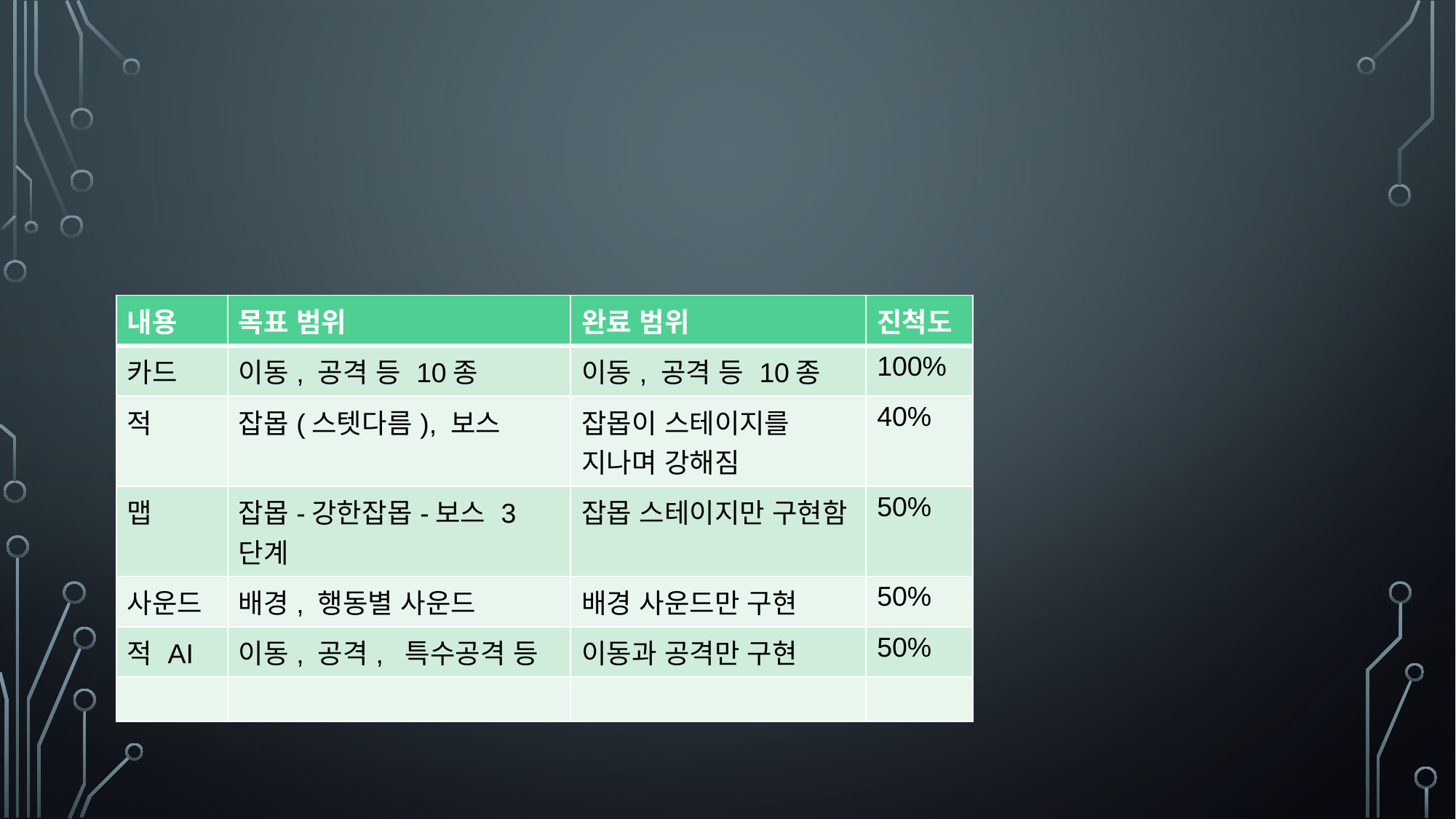

| 내용 | 목표 범위 | 완료 범위 | 진척도 |
| --- | --- | --- | --- |
| 카드 | 이동, 공격 등 10종 | 이동, 공격 등 10종 | 100% |
| 적 | 잡몹(스텟다름), 보스 | 잡몹이 스테이지를 지나며 강해짐 | 40% |
| 맵 | 잡몹-강한잡몹-보스 3단계 | 잡몹 스테이지만 구현함 | 50% |
| 사운드 | 배경, 행동별 사운드 | 배경 사운드만 구현 | 50% |
| 적 AI | 이동, 공격, 특수공격 등 | 이동과 공격만 구현 | 50% |
|  |  |  |  |